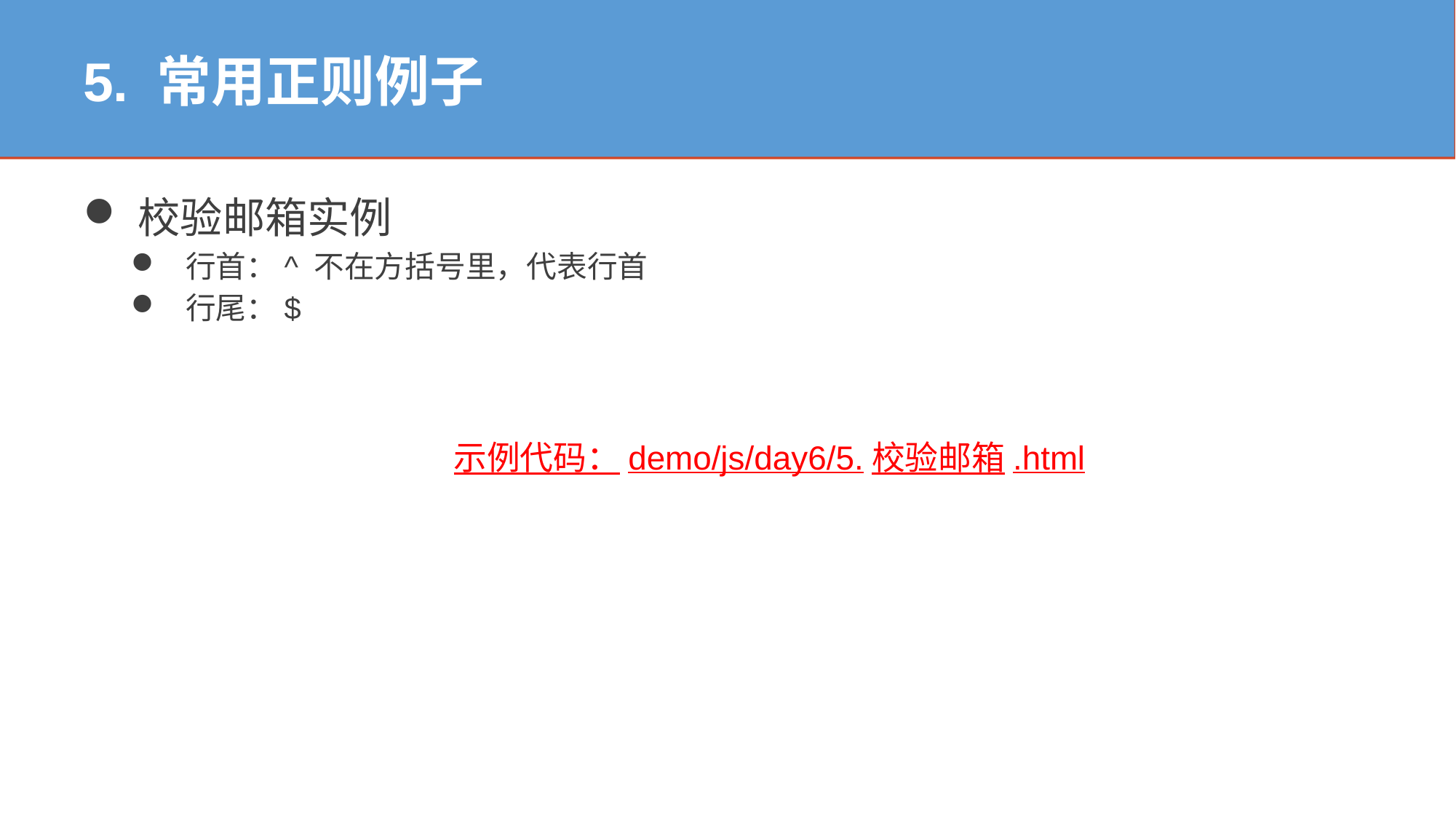

5. 常用正则例子

校验邮箱实例
行首：^ 不在方括号里，代表行首
行尾：$

示例代码：demo/js/day6/5.校验邮箱.html